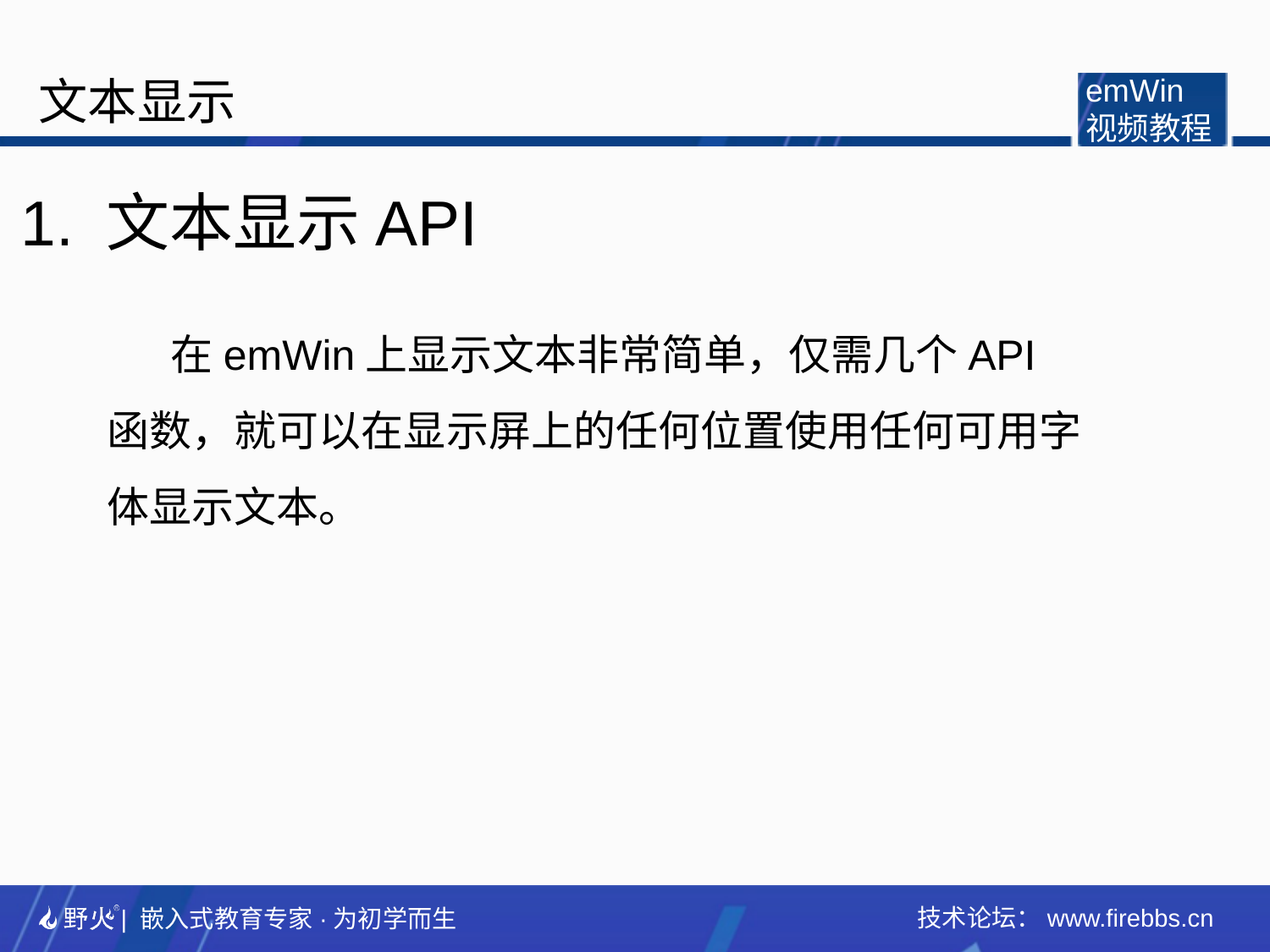

文本显示
emWin
视频教程
1. 文本显示API
在emWin上显示文本非常简单，仅需几个API函数，就可以在显示屏上的任何位置使用任何可用字体显示文本。